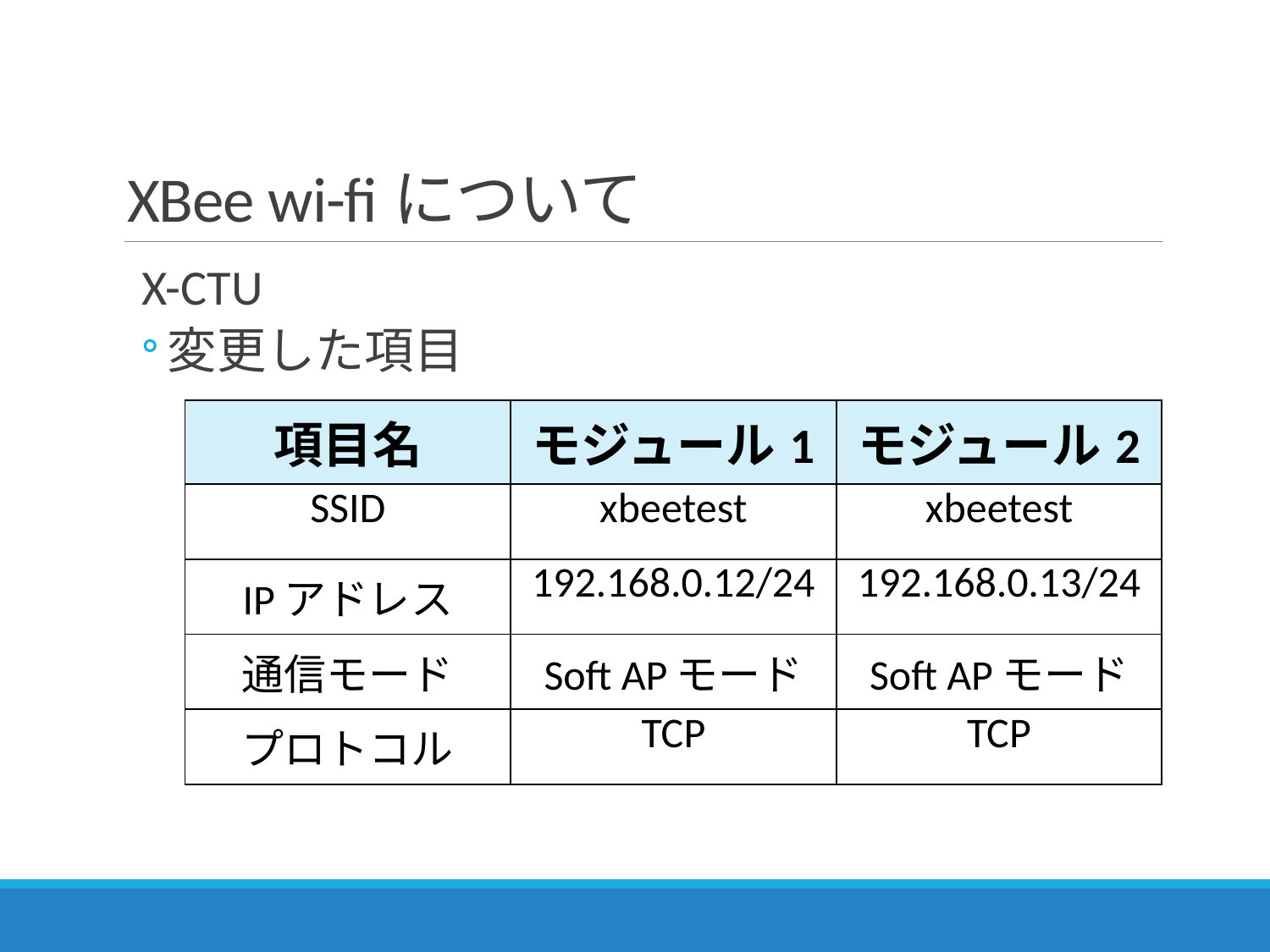

# XBee wi-fiについて
X-CTU
変更した項目

| 項目名 | モジュール1 | モジュール2 |
| --- | --- | --- |
| SSID | xbeetest | xbeetest |
| IPアドレス | 192.168.0.12/24 | 192.168.0.13/24 |
| 通信モード | Soft APモード | Soft APモード |
| プロトコル | TCP | TCP |